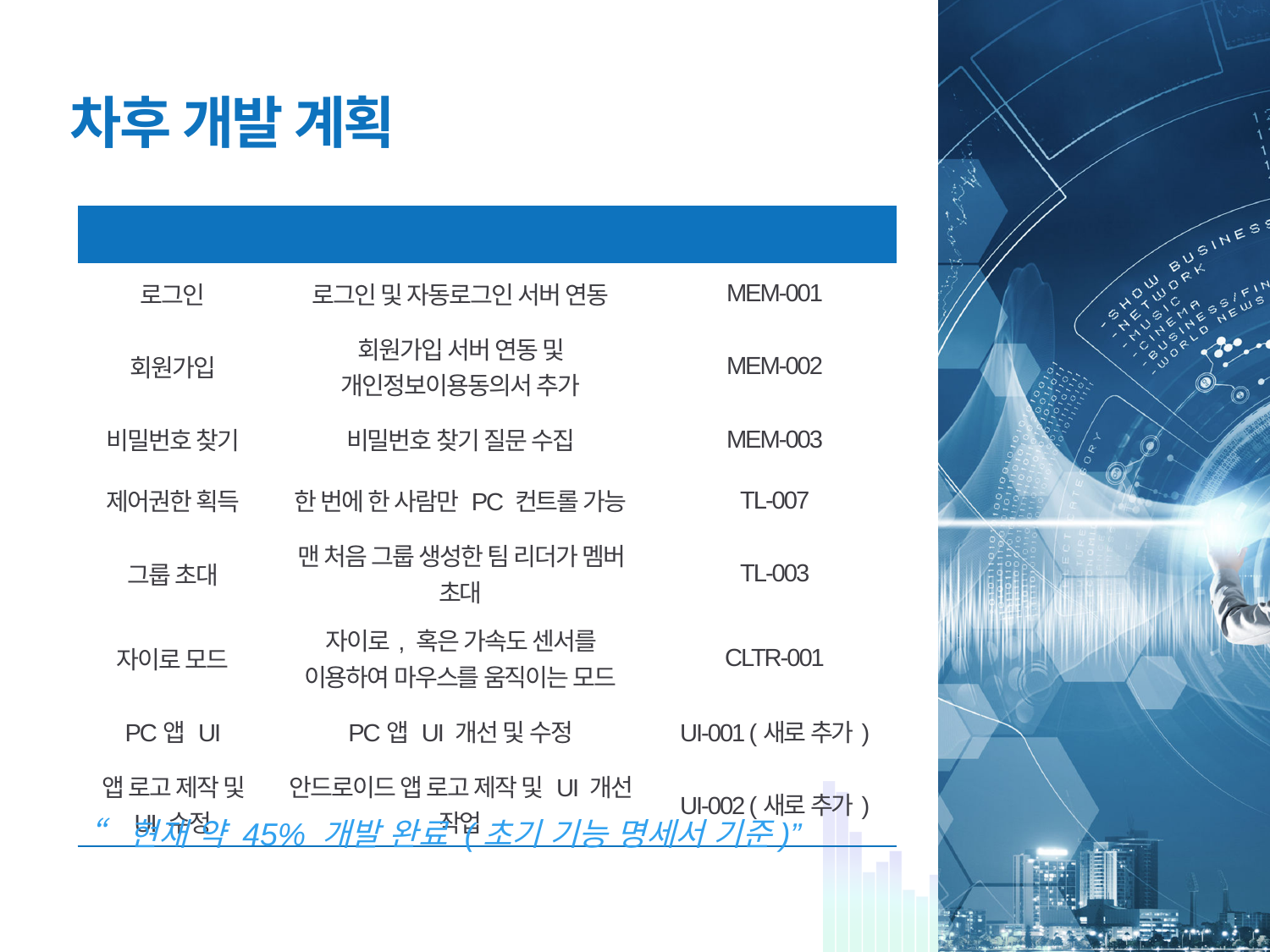

# 차후 개발 계획
| 기능 | 설명 | 기능 코드 |
| --- | --- | --- |
| 로그인 | 로그인 및 자동로그인 서버 연동 | MEM-001 |
| 회원가입 | 회원가입 서버 연동 및 개인정보이용동의서 추가 | MEM-002 |
| 비밀번호 찾기 | 비밀번호 찾기 질문 수집 | MEM-003 |
| 제어권한 획득 | 한 번에 한 사람만 PC 컨트롤 가능 | TL-007 |
| 그룹 초대 | 맨 처음 그룹 생성한 팀 리더가 멤버 초대 | TL-003 |
| 자이로 모드 | 자이로, 혹은 가속도 센서를 이용하여 마우스를 움직이는 모드 | CLTR-001 |
| PC앱 UI | PC앱 UI 개선 및 수정 | UI-001 (새로 추가) |
| 앱 로고 제작 및 UI 수정 | 안드로이드 앱 로고 제작 및 UI 개선 작업 | UI-002 (새로 추가) |
“현재 약 45% 개발 완료 (초기 기능 명세서 기준)”